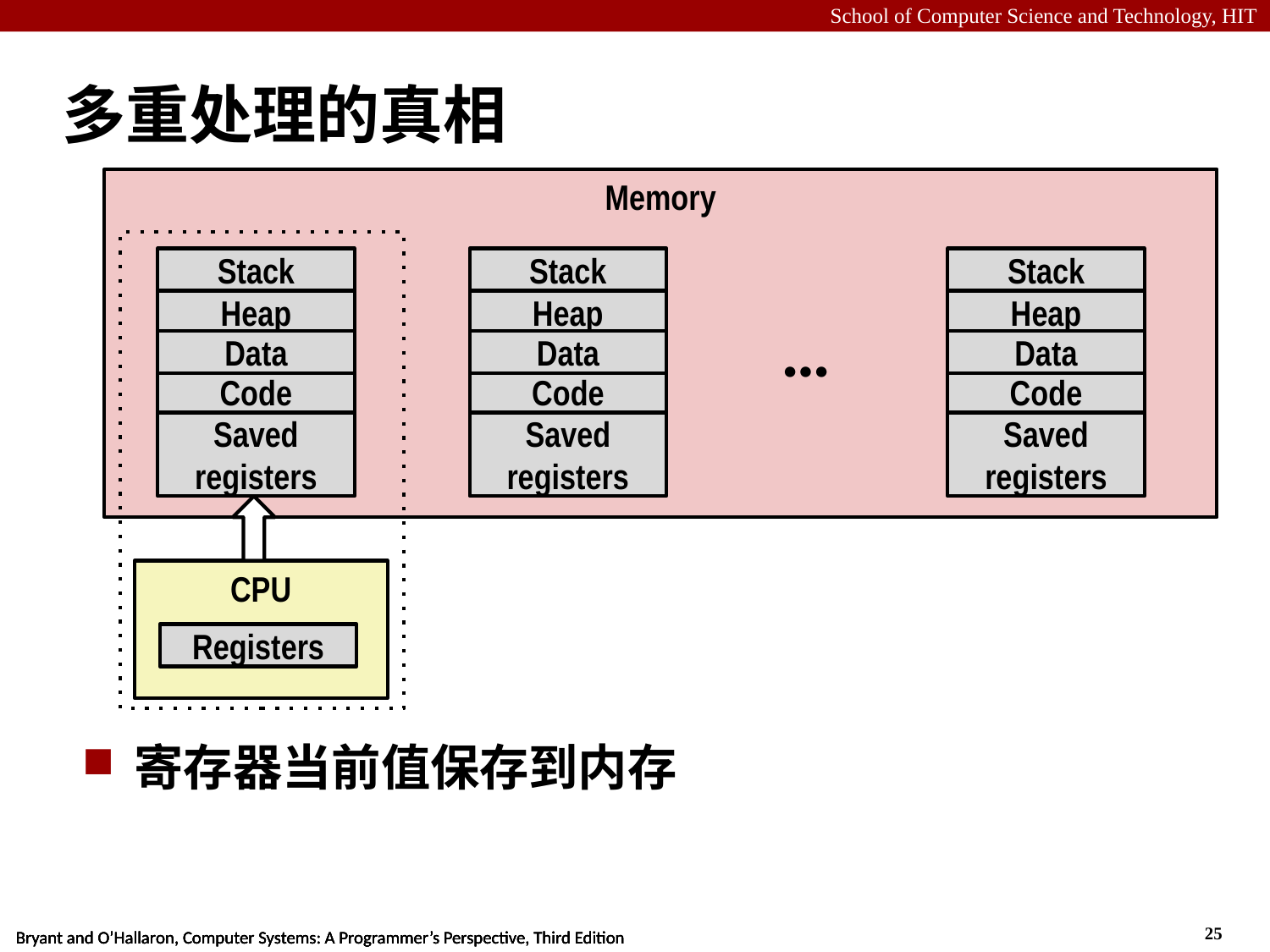

# 多重处理的真相
Memory

Stack
Stack
Stack
Heap
Heap
Heap
…
Data
Data
Data
Code
Code
Code
Saved registers
Saved registers
Saved registers

CPU
Registers
寄存器当前值保存到内存